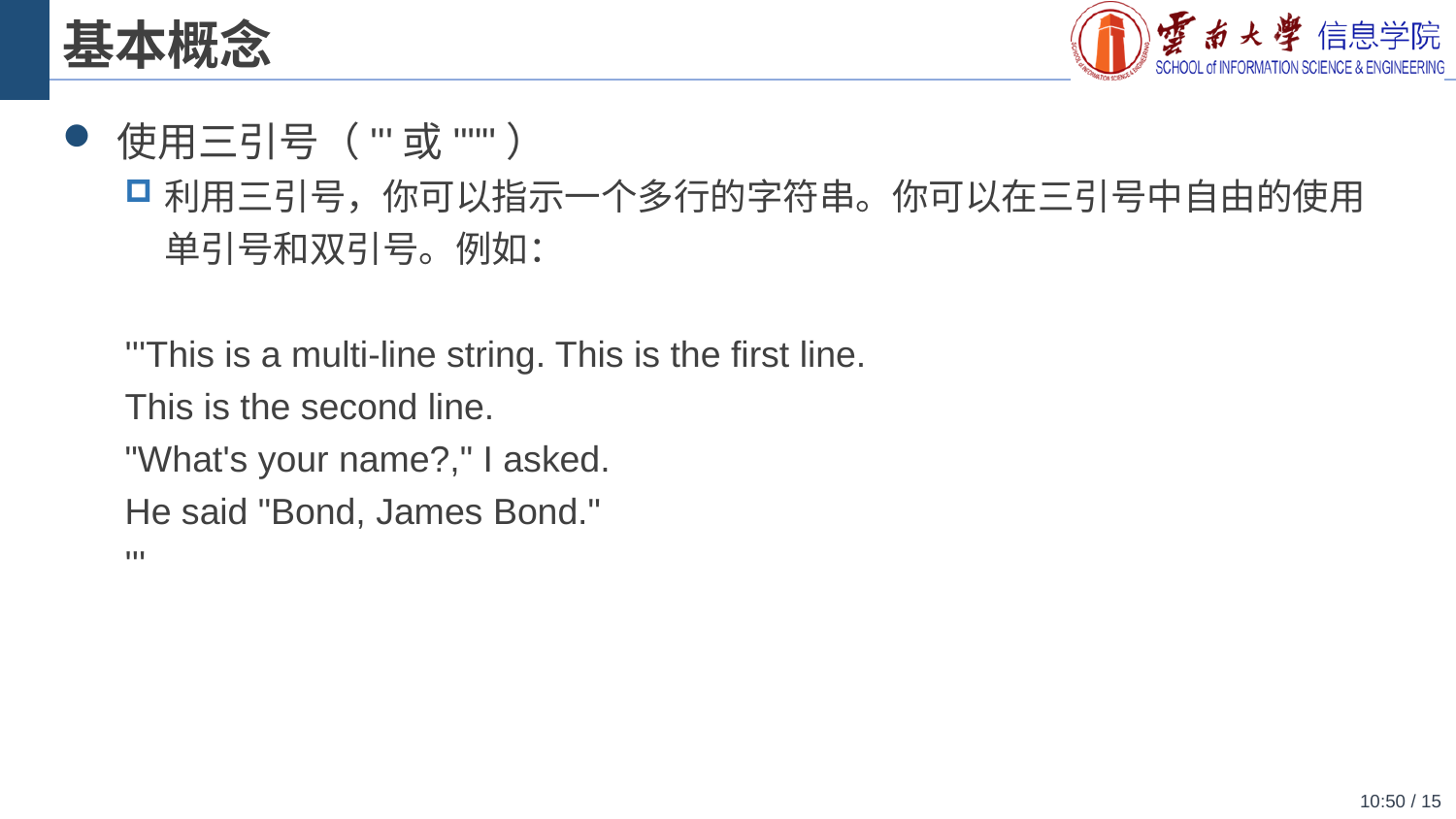

# 基本概念
使用三引号（'''或"""）
利用三引号，你可以指示一个多行的字符串。你可以在三引号中自由的使用单引号和双引号。例如：

'''This is a multi-line string. This is the first line.
This is the second line.
"What's your name?," I asked.
He said "Bond, James Bond."
'''